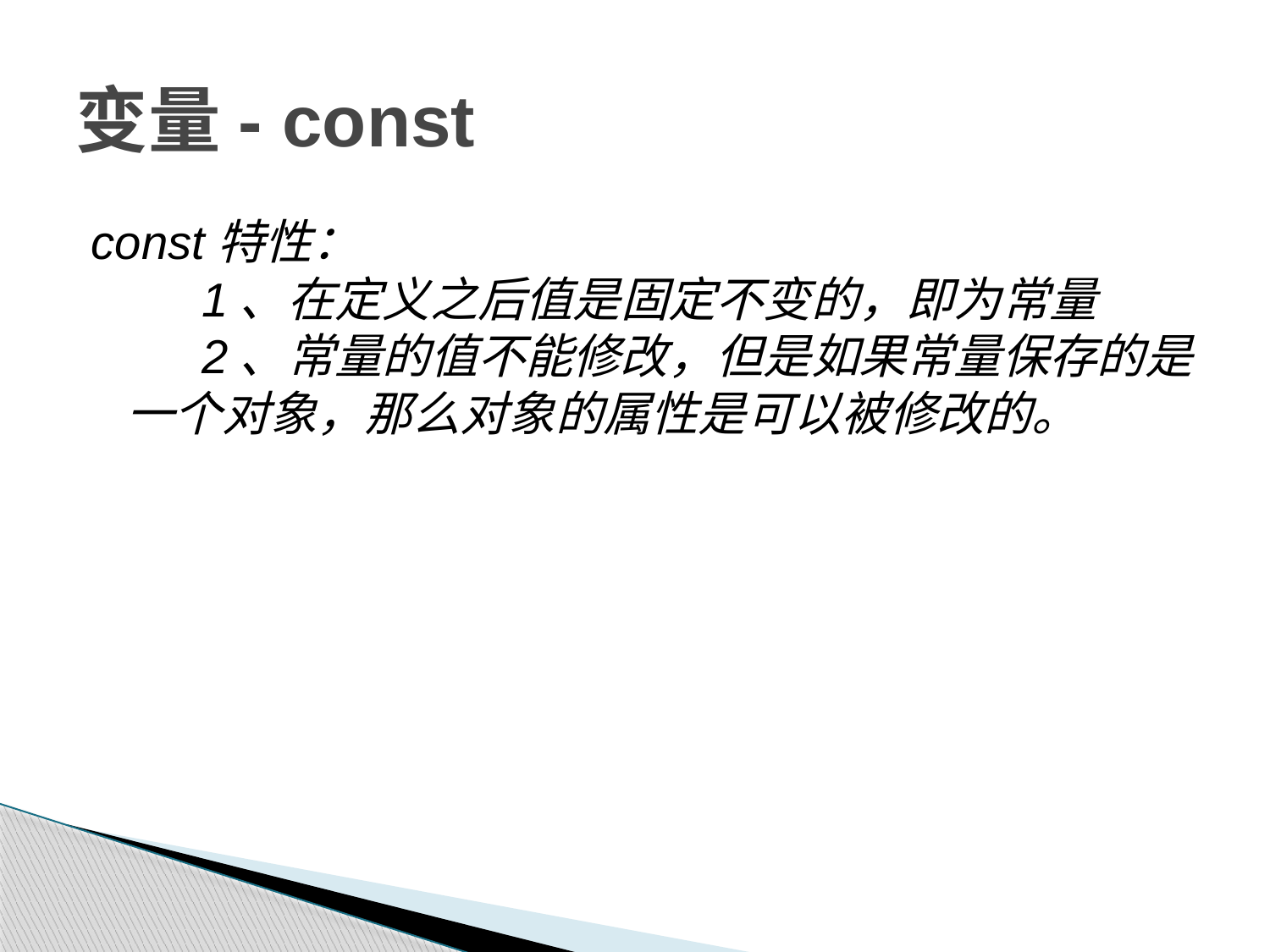

# 变量- const
const特性：
      1、在定义之后值是固定不变的，即为常量
      2、常量的值不能修改，但是如果常量保存的是一个对象，那么对象的属性是可以被修改的。